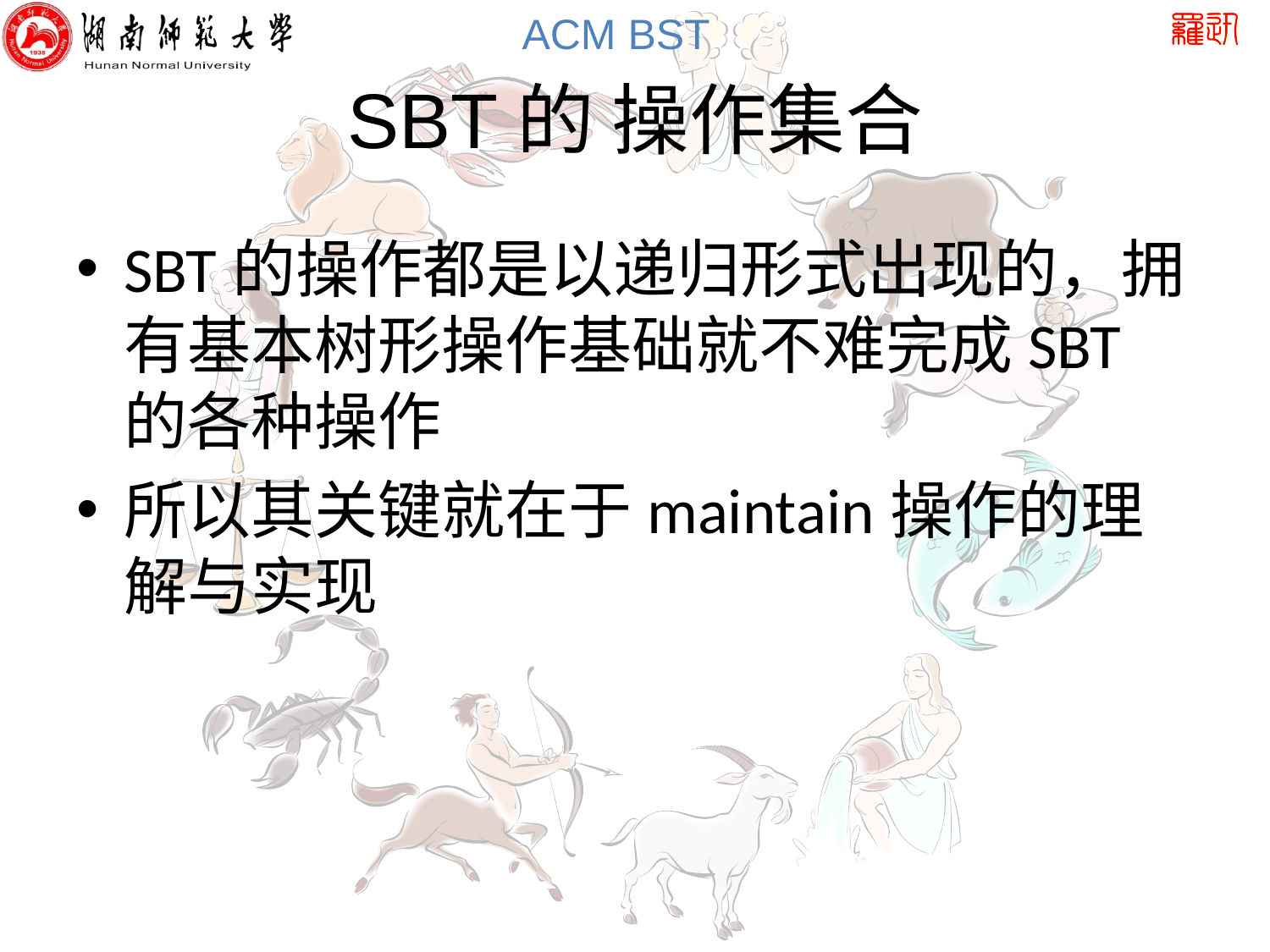

# SBT的 操作集合
SBT的操作都是以递归形式出现的，拥有基本树形操作基础就不难完成SBT的各种操作
所以其关键就在于maintain操作的理解与实现